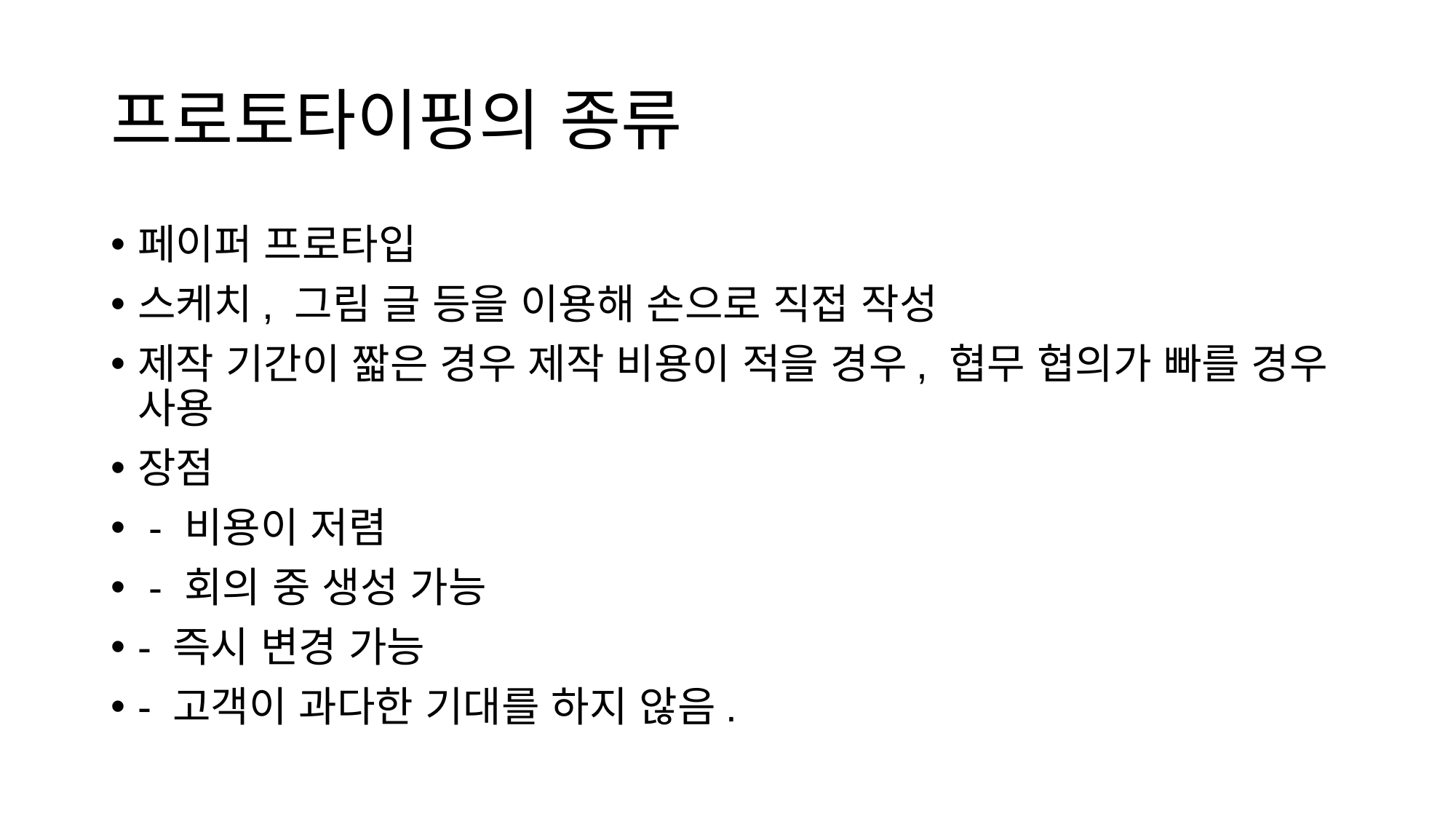

# 프로토타이핑의 종류
페이퍼 프로타입
스케치, 그림 글 등을 이용해 손으로 직접 작성
제작 기간이 짧은 경우 제작 비용이 적을 경우, 협무 협의가 빠를 경우 사용
장점
 - 비용이 저렴
 - 회의 중 생성 가능
- 즉시 변경 가능
- 고객이 과다한 기대를 하지 않음.